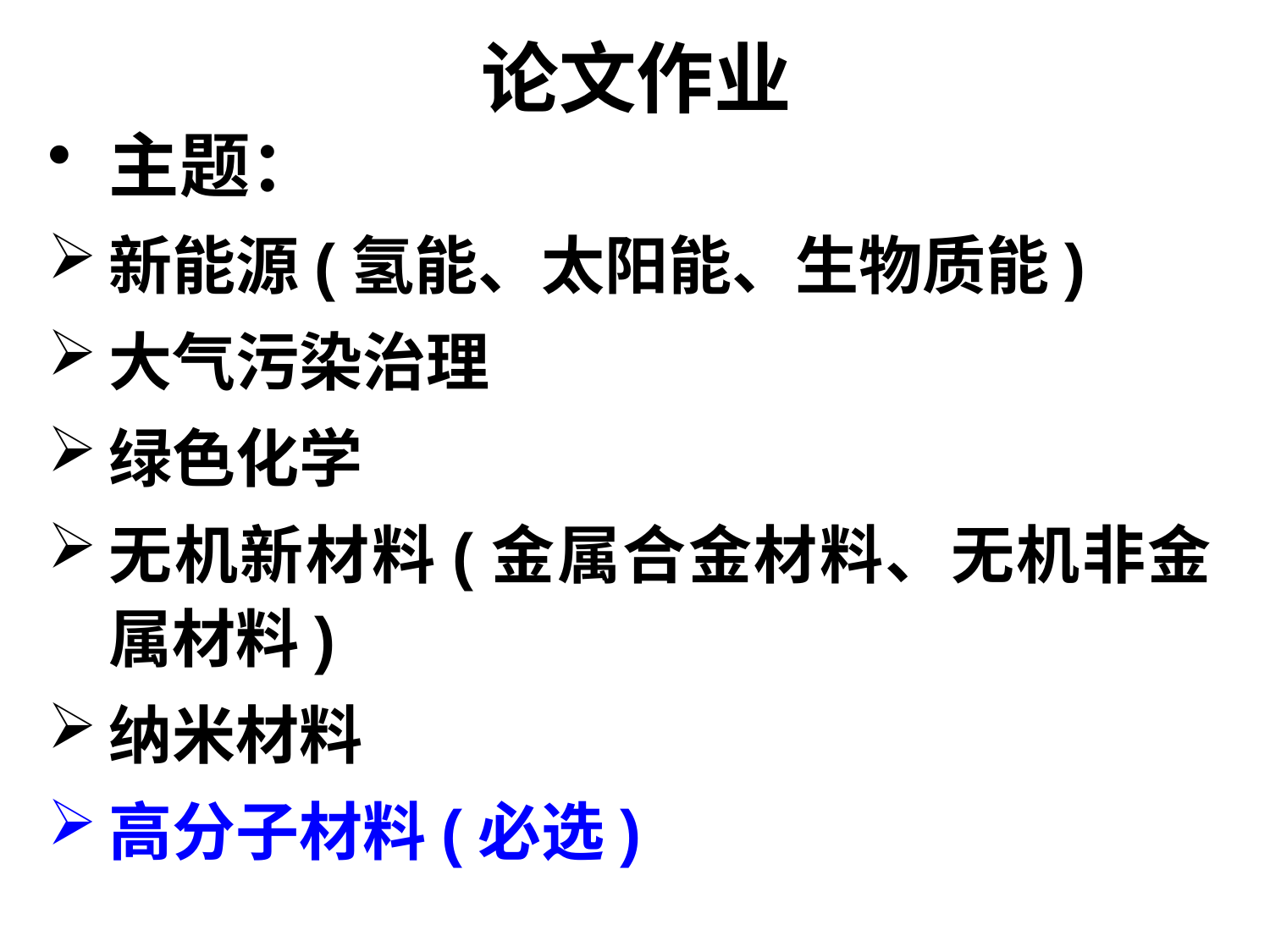

# 论文作业
主题：
新能源(氢能、太阳能、生物质能)
大气污染治理
绿色化学
无机新材料(金属合金材料、无机非金属材料)
纳米材料
高分子材料(必选)